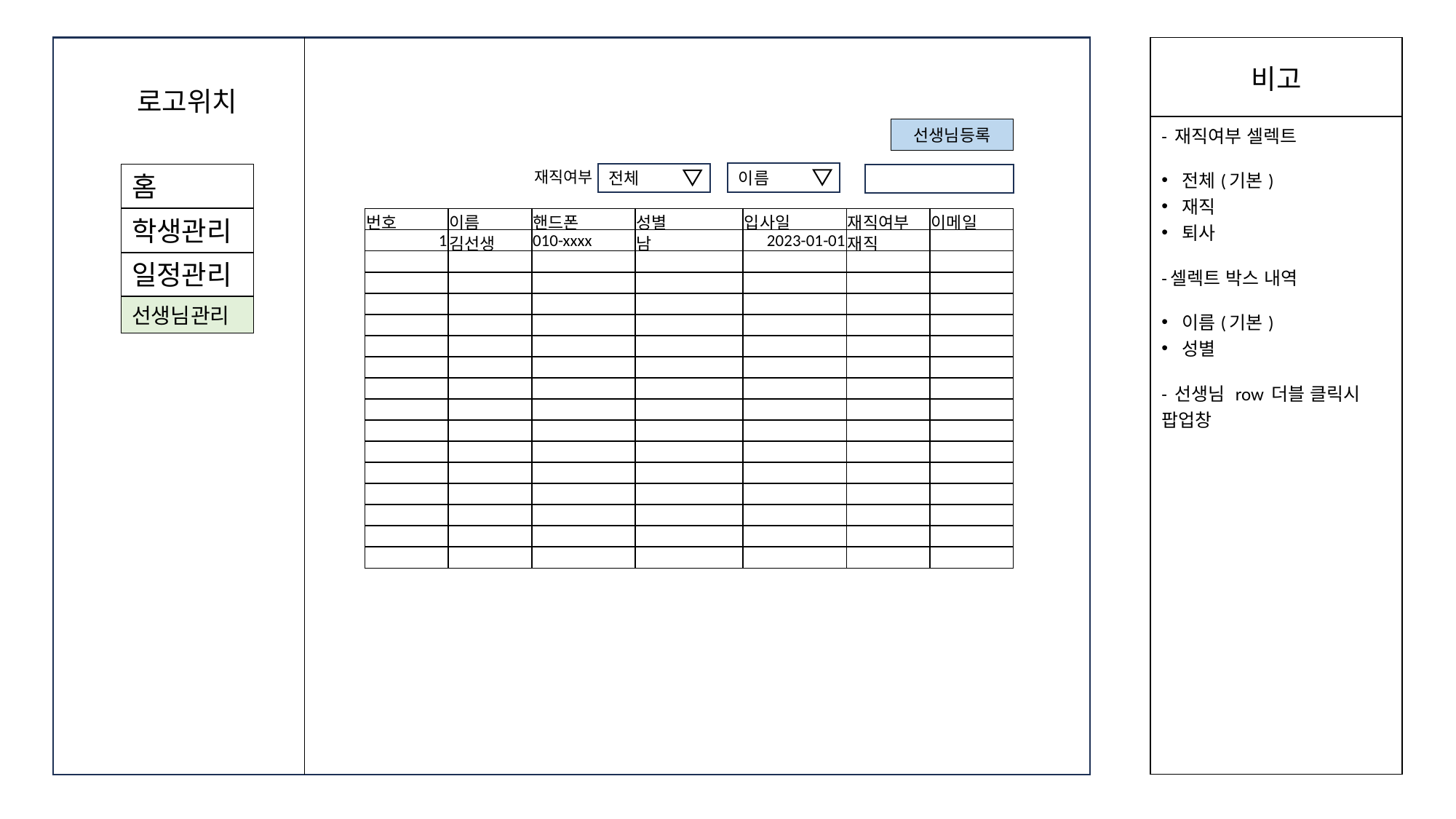

| 비고 |
| --- |
| - 재직여부 셀렉트 전체(기본) 재직 퇴사 -셀렉트 박스 내역 이름(기본) 성별 - 선생님 row 더블 클릭시 팝업창 |

로고위치
선생님등록
재직여부
이름

전체

홈

학생관리
| 번호 | 이름 | 핸드폰 | 성별 | 입사일 | 재직여부 | 이메일 |
| --- | --- | --- | --- | --- | --- | --- |
| 1 | 김선생 | 010-xxxx | 남 | 2023-01-01 | 재직 |  |
|  |  |  |  |  |  |  |
|  |  |  |  |  |  |  |
|  |  |  |  |  |  |  |
|  |  |  |  |  |  |  |
|  |  |  |  |  |  |  |
|  |  |  |  |  |  |  |
|  |  |  |  |  |  |  |
|  |  |  |  |  |  |  |
|  |  |  |  |  |  |  |
|  |  |  |  |  |  |  |
|  |  |  |  |  |  |  |
|  |  |  |  |  |  |  |
|  |  |  |  |  |  |  |
|  |  |  |  |  |  |  |
|  |  |  |  |  |  |  |
일정관리
선생님관리